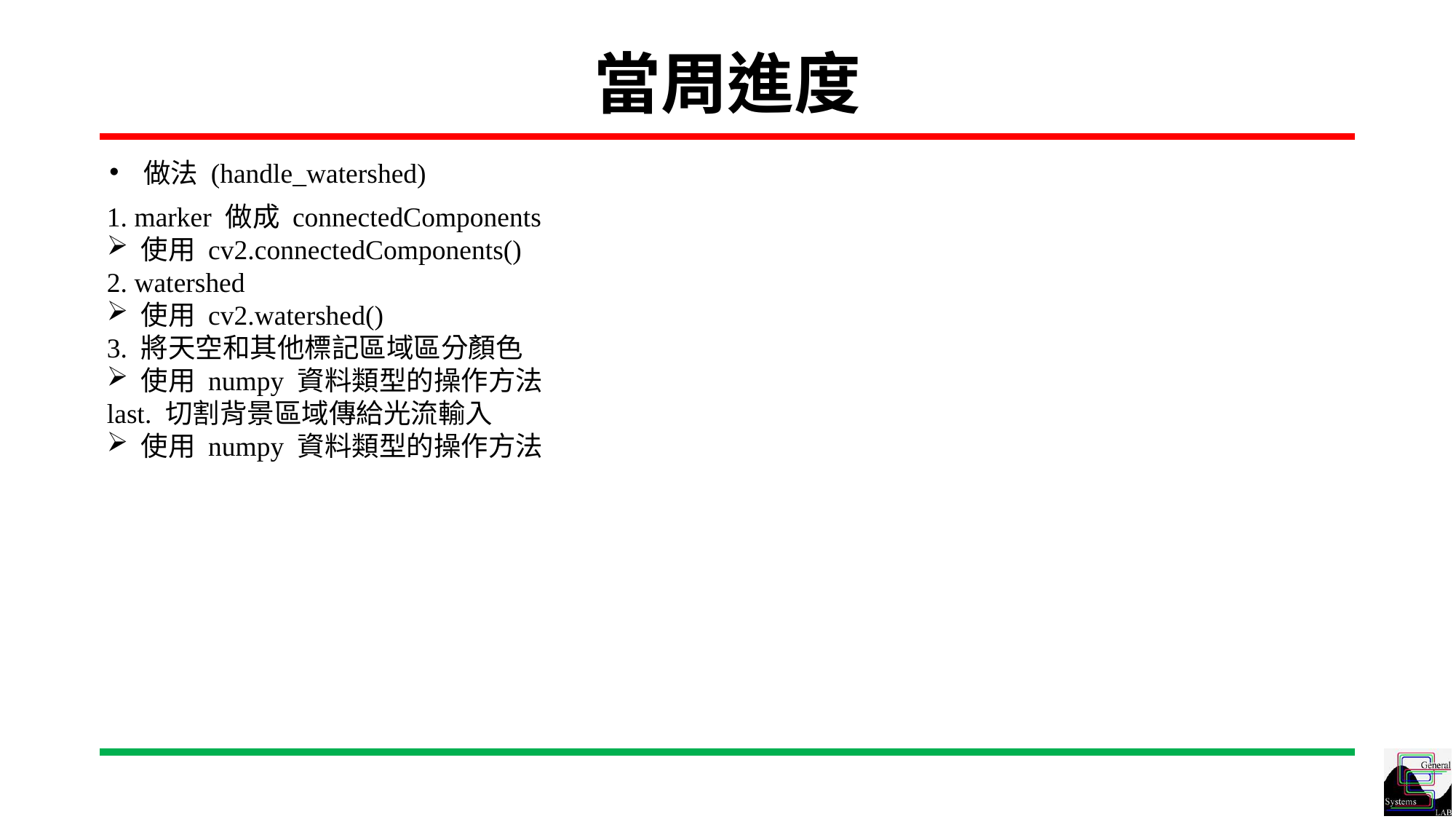

# 當周進度
做法 (handle_watershed)
1. marker 做成 connectedComponents
使用 cv2.connectedComponents()
2. watershed
使用 cv2.watershed()
3. 將天空和其他標記區域區分顏色
使用 numpy 資料類型的操作方法
last. 切割背景區域傳給光流輸入
使用 numpy 資料類型的操作方法